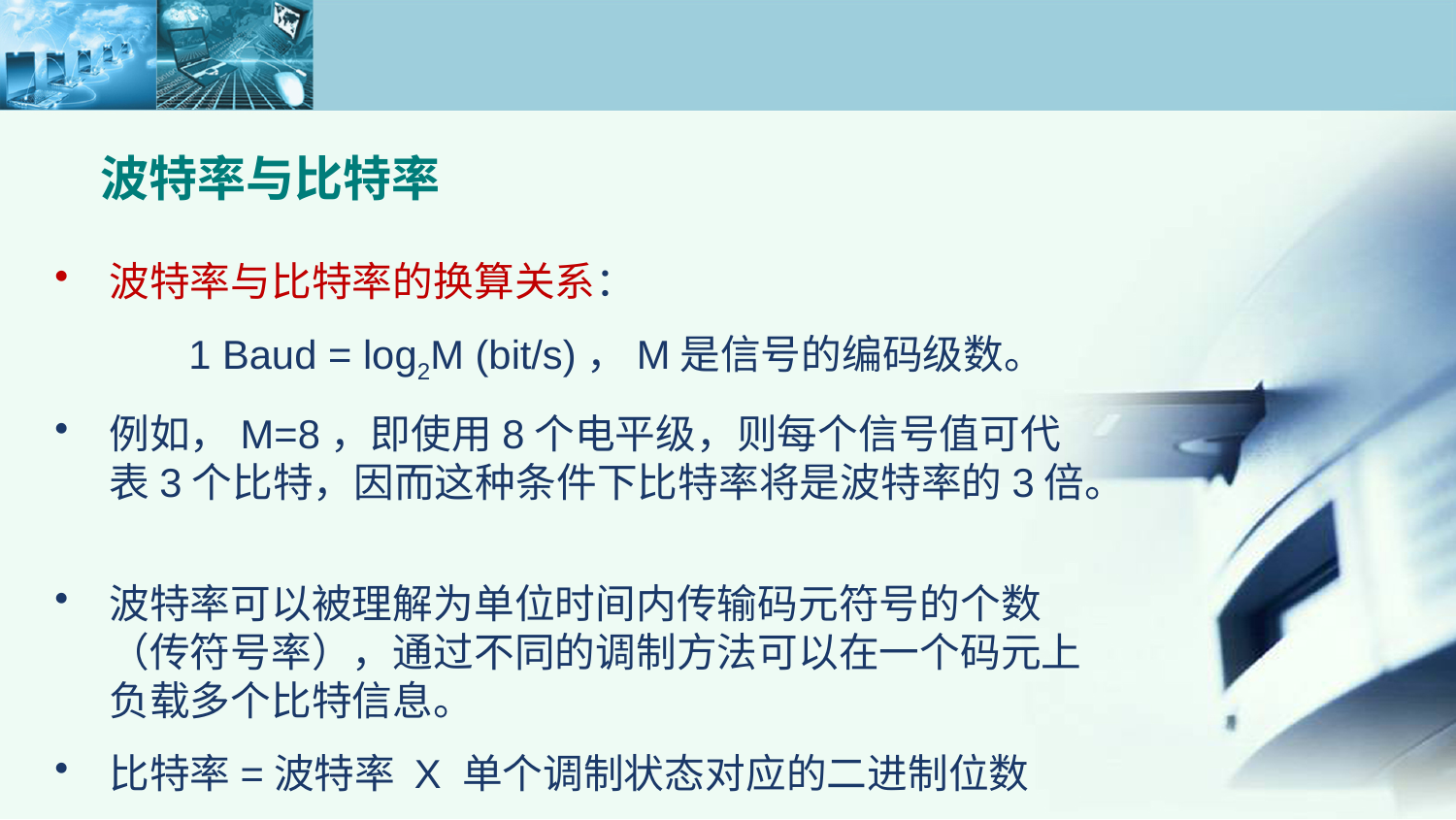

# 波特率与比特率
波特率与比特率的换算关系：
            1 Baud = log2M (bit/s)，M是信号的编码级数。
例如，M=8，即使用8个电平级，则每个信号值可代表3个比特，因而这种条件下比特率将是波特率的3倍。
波特率可以被理解为单位时间内传输码元符号的个数（传符号率），通过不同的调制方法可以在一个码元上负载多个比特信息。
比特率=波特率 X 单个调制状态对应的二进制位数